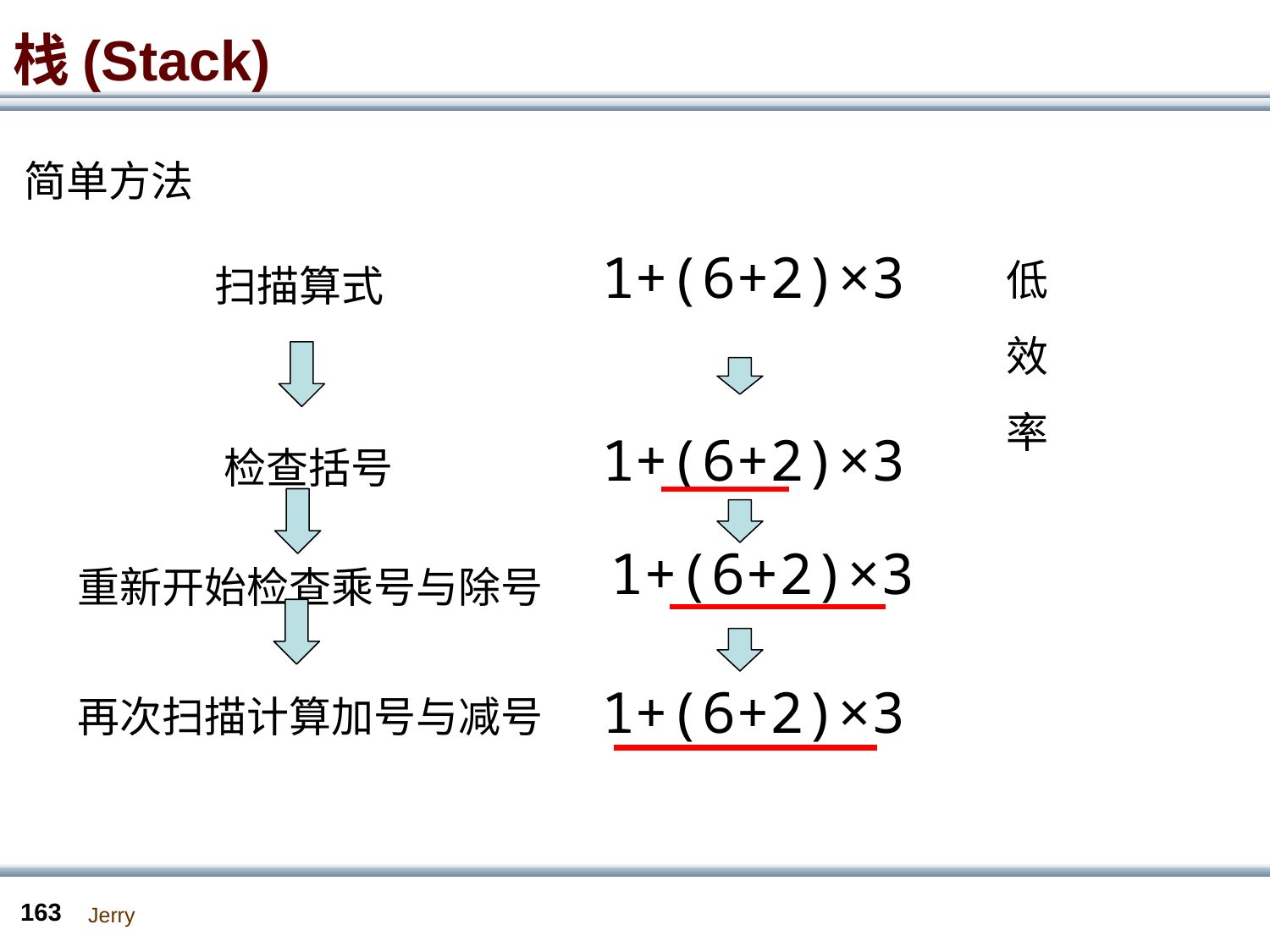

# 栈(Stack)
简单方法
低效率
扫描算式
1+(6+2)×3

检查括号
1+(6+2)×3

重新开始检查乘号与除号
1+(6+2)×3

再次扫描计算加号与减号
1+(6+2)×3